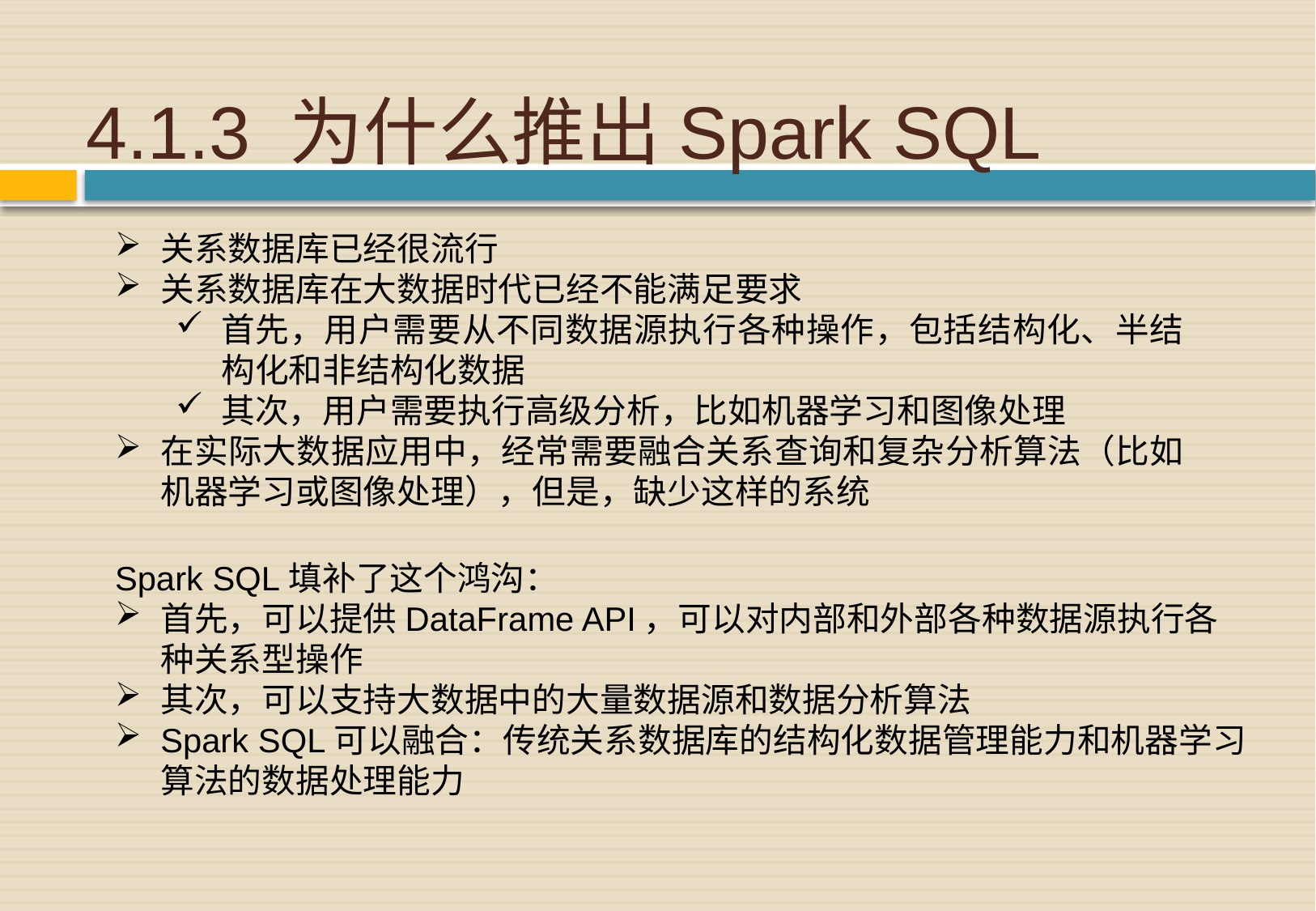

# 4.1.3 为什么推出Spark SQL
关系数据库已经很流行
关系数据库在大数据时代已经不能满足要求
首先，用户需要从不同数据源执行各种操作，包括结构化、半结构化和非结构化数据
其次，用户需要执行高级分析，比如机器学习和图像处理
在实际大数据应用中，经常需要融合关系查询和复杂分析算法（比如机器学习或图像处理），但是，缺少这样的系统
Spark SQL填补了这个鸿沟：
首先，可以提供DataFrame API，可以对内部和外部各种数据源执行各种关系型操作
其次，可以支持大数据中的大量数据源和数据分析算法
Spark SQL可以融合：传统关系数据库的结构化数据管理能力和机器学习算法的数据处理能力